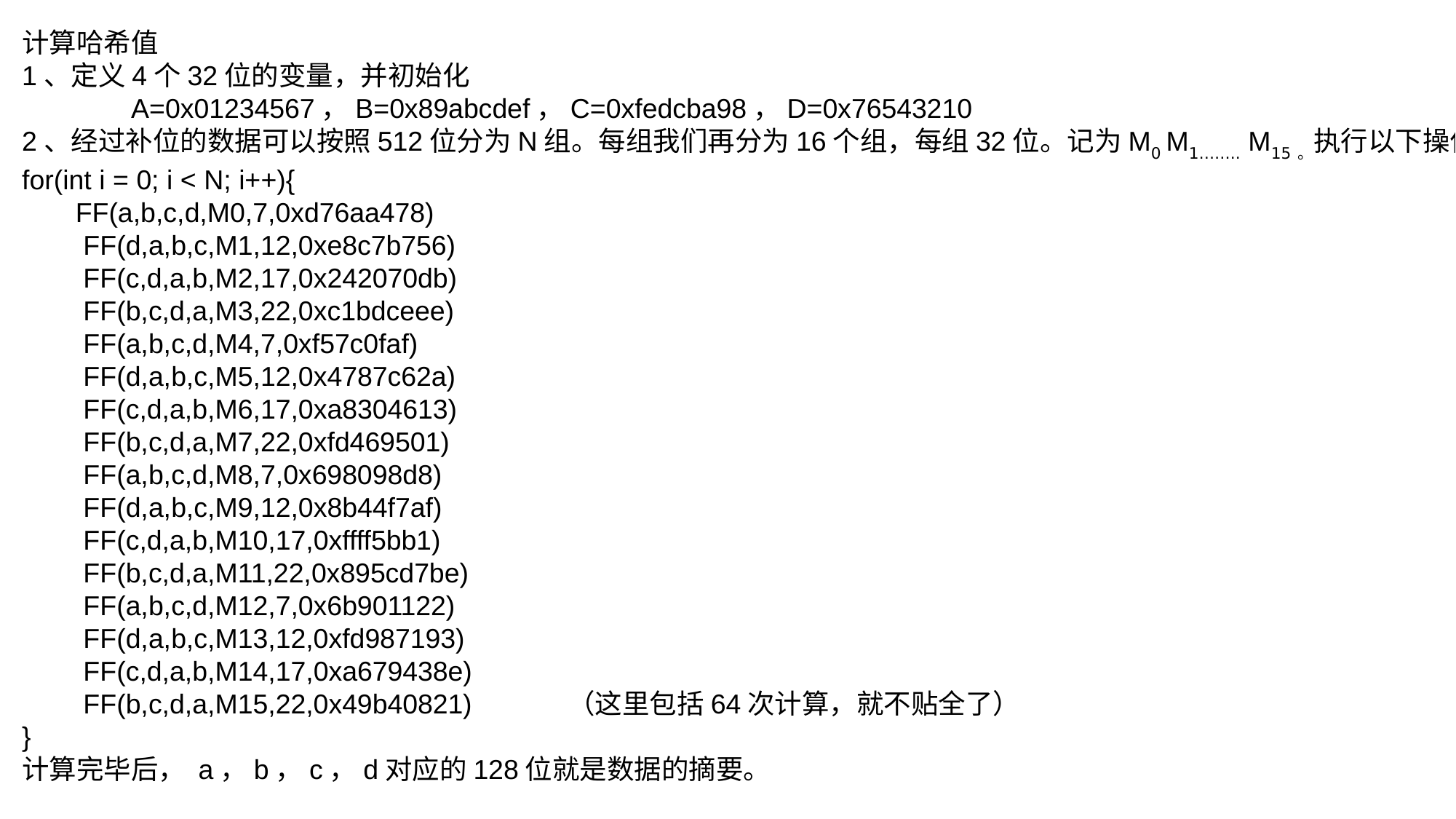

计算哈希值
1、定义4个32位的变量，并初始化
	A=0x01234567，B=0x89abcdef，C=0xfedcba98，D=0x76543210
2、经过补位的数据可以按照512位分为N组。每组我们再分为16个组，每组32位。记为M0 M1…….. M15。执行以下操作：
for(int i = 0; i < N; i++){
       FF(a,b,c,d,M0,7,0xd76aa478)
　　FF(d,a,b,c,M1,12,0xe8c7b756)
　　FF(c,d,a,b,M2,17,0x242070db)
　　FF(b,c,d,a,M3,22,0xc1bdceee)
　　FF(a,b,c,d,M4,7,0xf57c0faf)
　　FF(d,a,b,c,M5,12,0x4787c62a)
　　FF(c,d,a,b,M6,17,0xa8304613)
　　FF(b,c,d,a,M7,22,0xfd469501)
　　FF(a,b,c,d,M8,7,0x698098d8)
　　FF(d,a,b,c,M9,12,0x8b44f7af)
　　FF(c,d,a,b,M10,17,0xffff5bb1)
　　FF(b,c,d,a,M11,22,0x895cd7be)
　　FF(a,b,c,d,M12,7,0x6b901122)
　　FF(d,a,b,c,M13,12,0xfd987193)
　　FF(c,d,a,b,M14,17,0xa679438e)
　　FF(b,c,d,a,M15,22,0x49b40821) 	（这里包括64次计算，就不贴全了）
}
计算完毕后， a，b，c，d对应的128位就是数据的摘要。